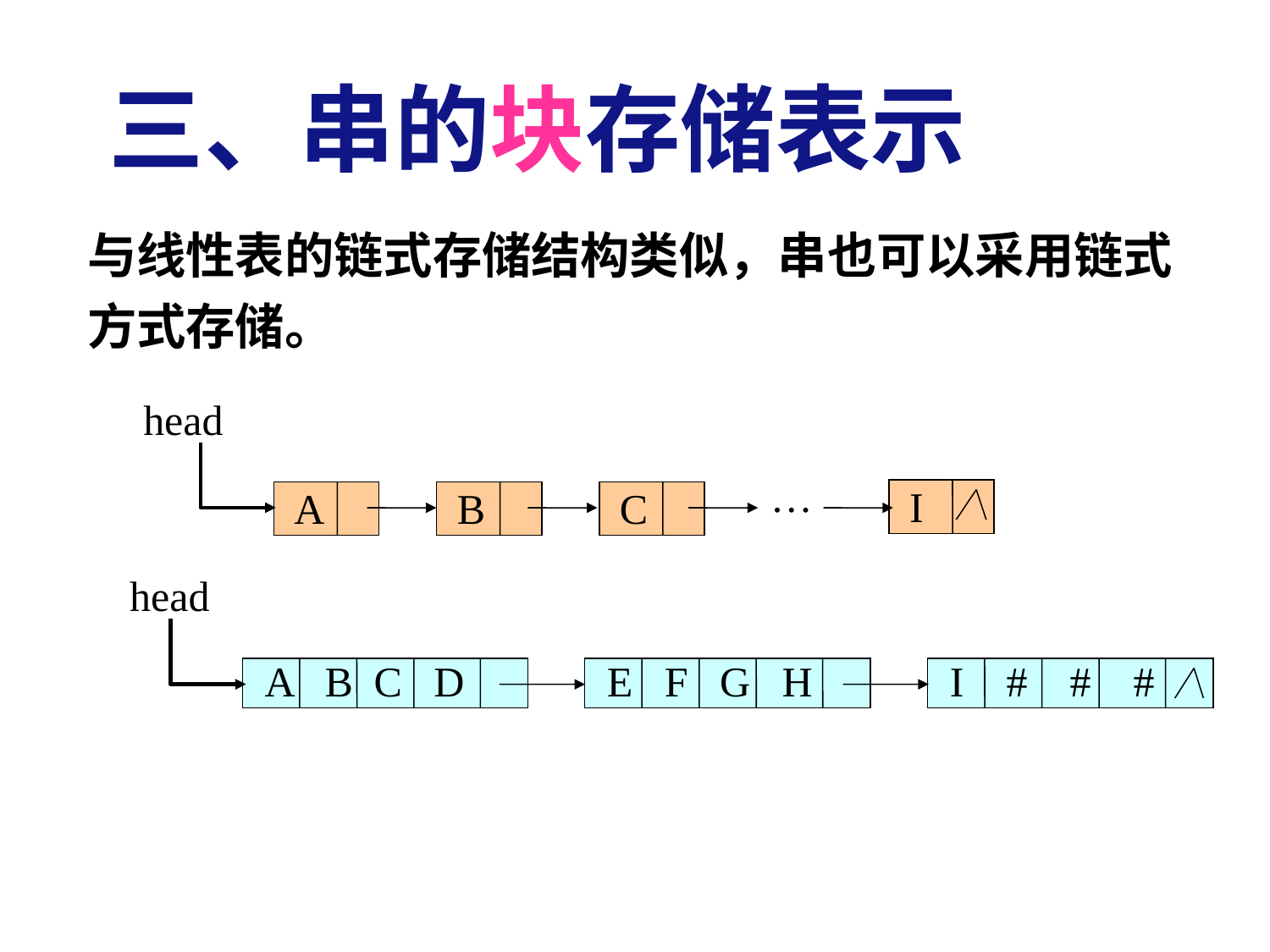

三、串的块存储表示
与线性表的链式存储结构类似，串也可以采用链式方式存储。
head

…
I

A

B

C

head

A   B  C   D

E   F   G   H

I    #    #    #